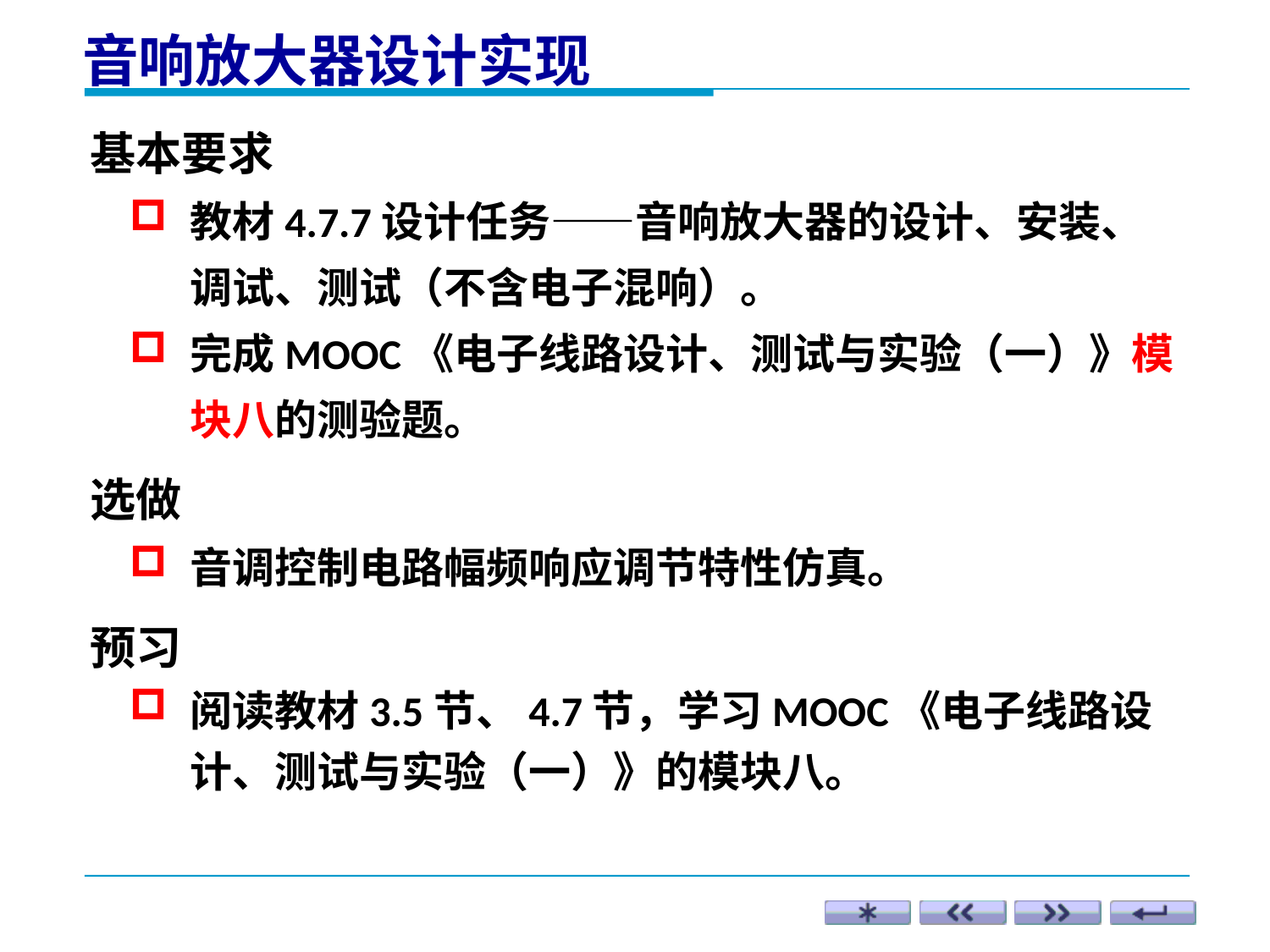

音响放大器设计实现
基本要求
教材4.7.7设计任务——音响放大器的设计、安装、调试、测试（不含电子混响）。
完成MOOC《电子线路设计、测试与实验（一）》模块八的测验题。
选做
音调控制电路幅频响应调节特性仿真。
预习
阅读教材3.5节、4.7节，学习MOOC《电子线路设计、测试与实验（一）》的模块八。
2